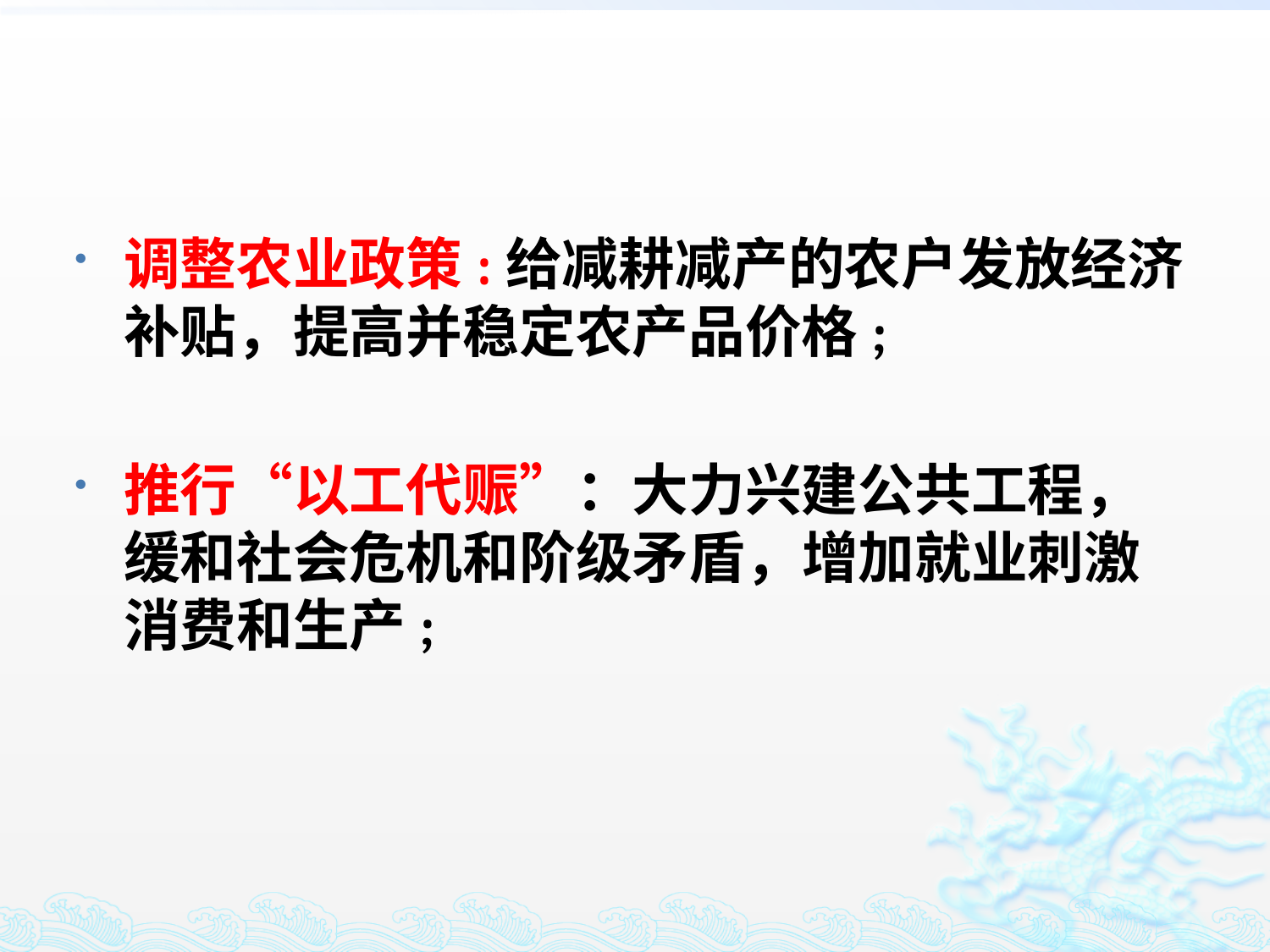

#
调整农业政策:给减耕减产的农户发放经济补贴，提高并稳定农产品价格;

推行“以工代赈”：大力兴建公共工程，缓和社会危机和阶级矛盾，增加就业刺激消费和生产;